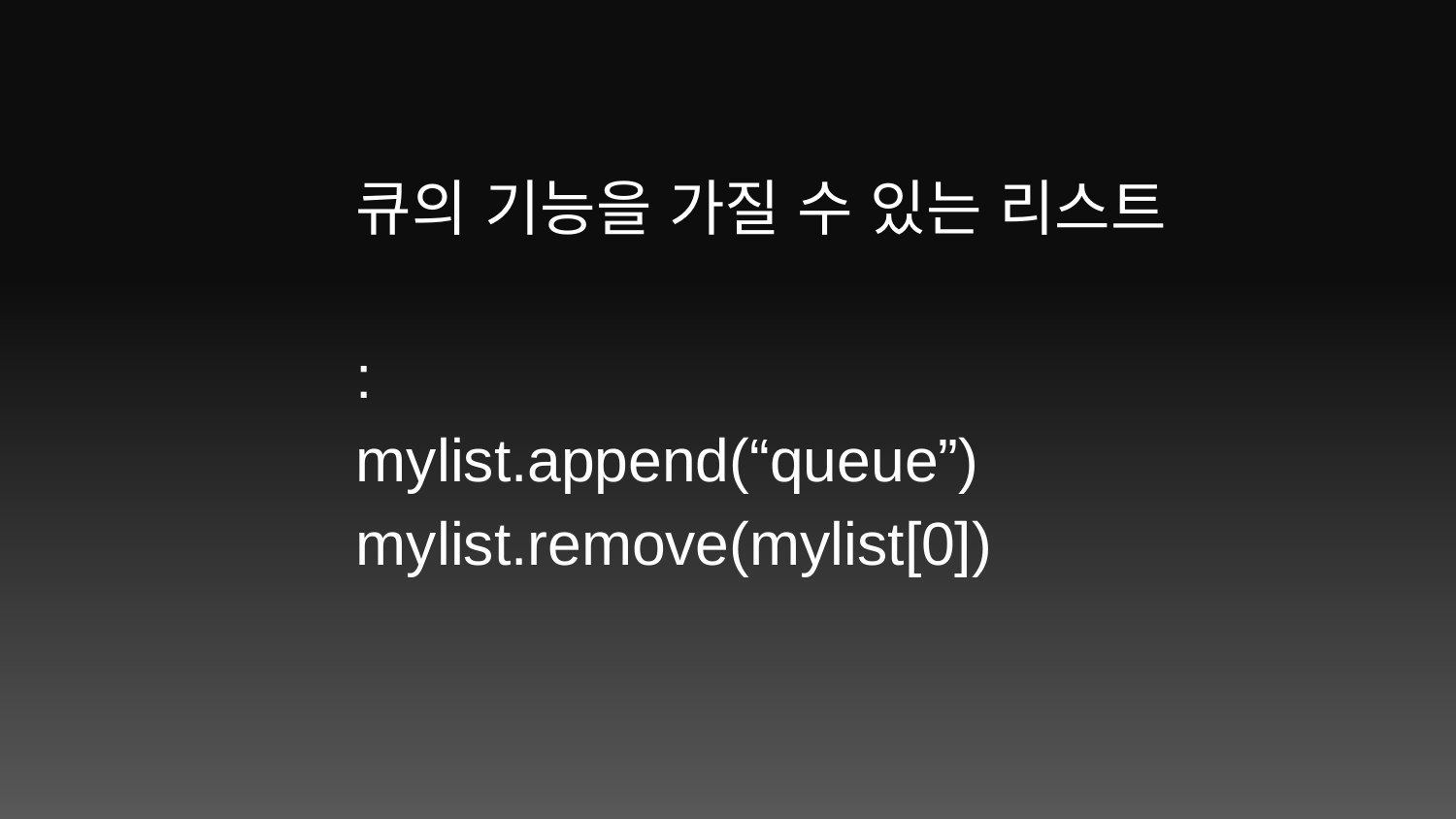

큐의 기능을 가질 수 있는 리스트

:
mylist.append(“queue”)
mylist.remove(mylist[0])